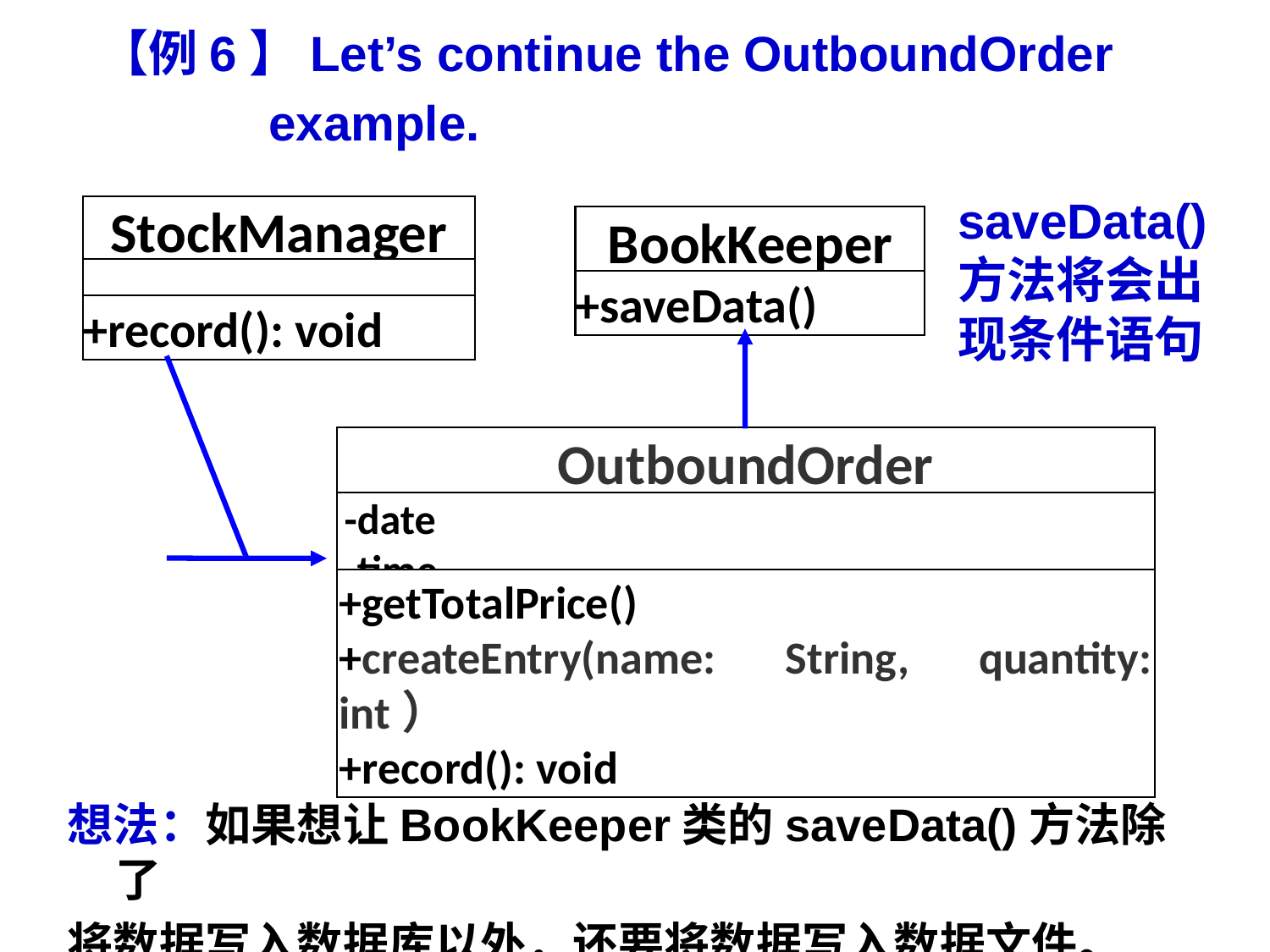

【例6】Let’s continue the OutboundOrder
              example.
saveData()方法将会出现条件语句
StockManager
BookKeeper

+saveData()
+record(): void

OutboundOrder
-date
-time

+getTotalPrice()
+createEntry(name: String, quantity: int）
+record(): void
想法：如果想让BookKeeper类的saveData()方法除了
将数据写入数据库以外，还要将数据写入数据文件。